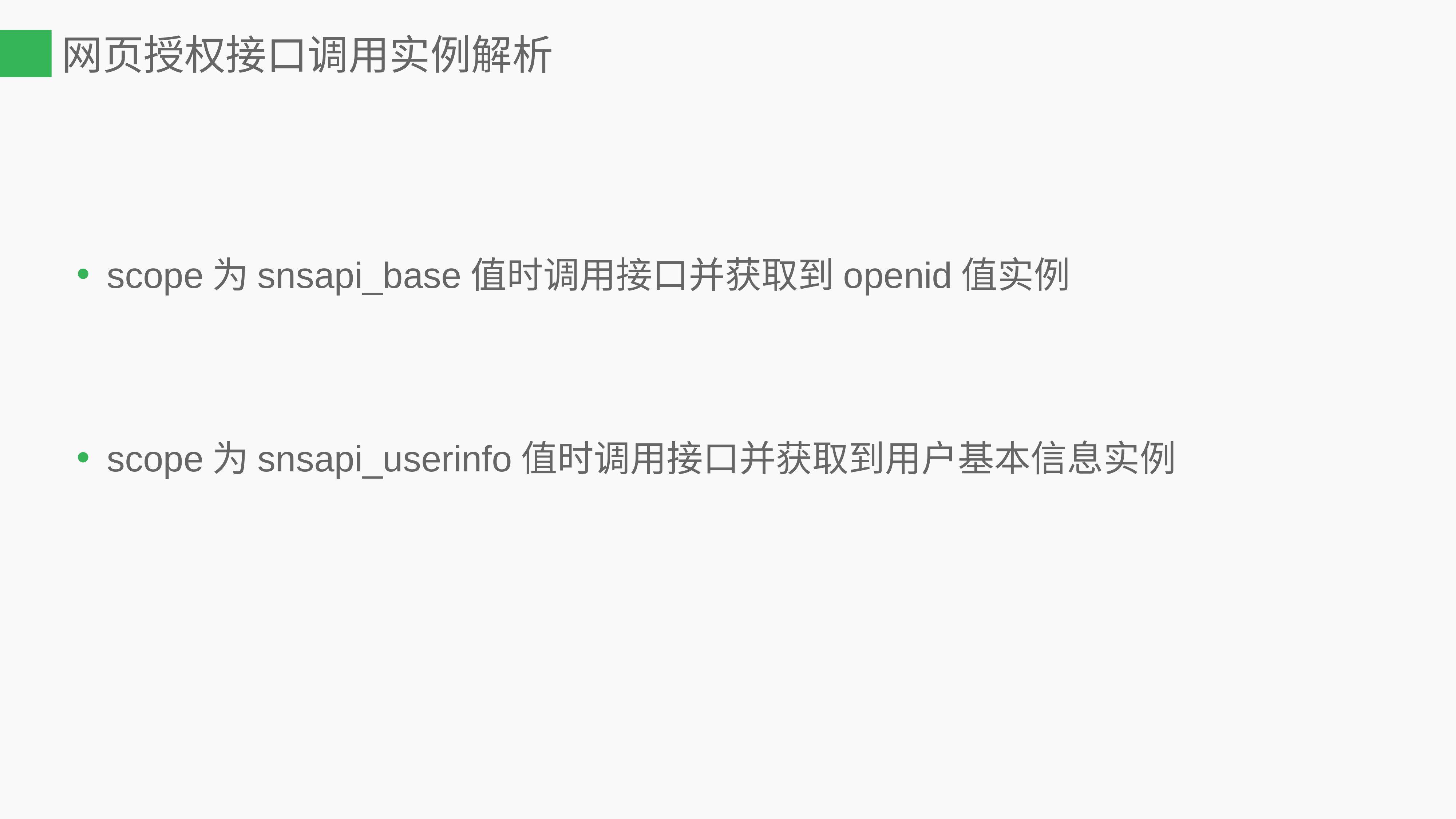

# 网页授权接口调用实例解析

scope为snsapi_base值时调用接口并获取到openid值实例

scope为snsapi_userinfo值时调用接口并获取到用户基本信息实例